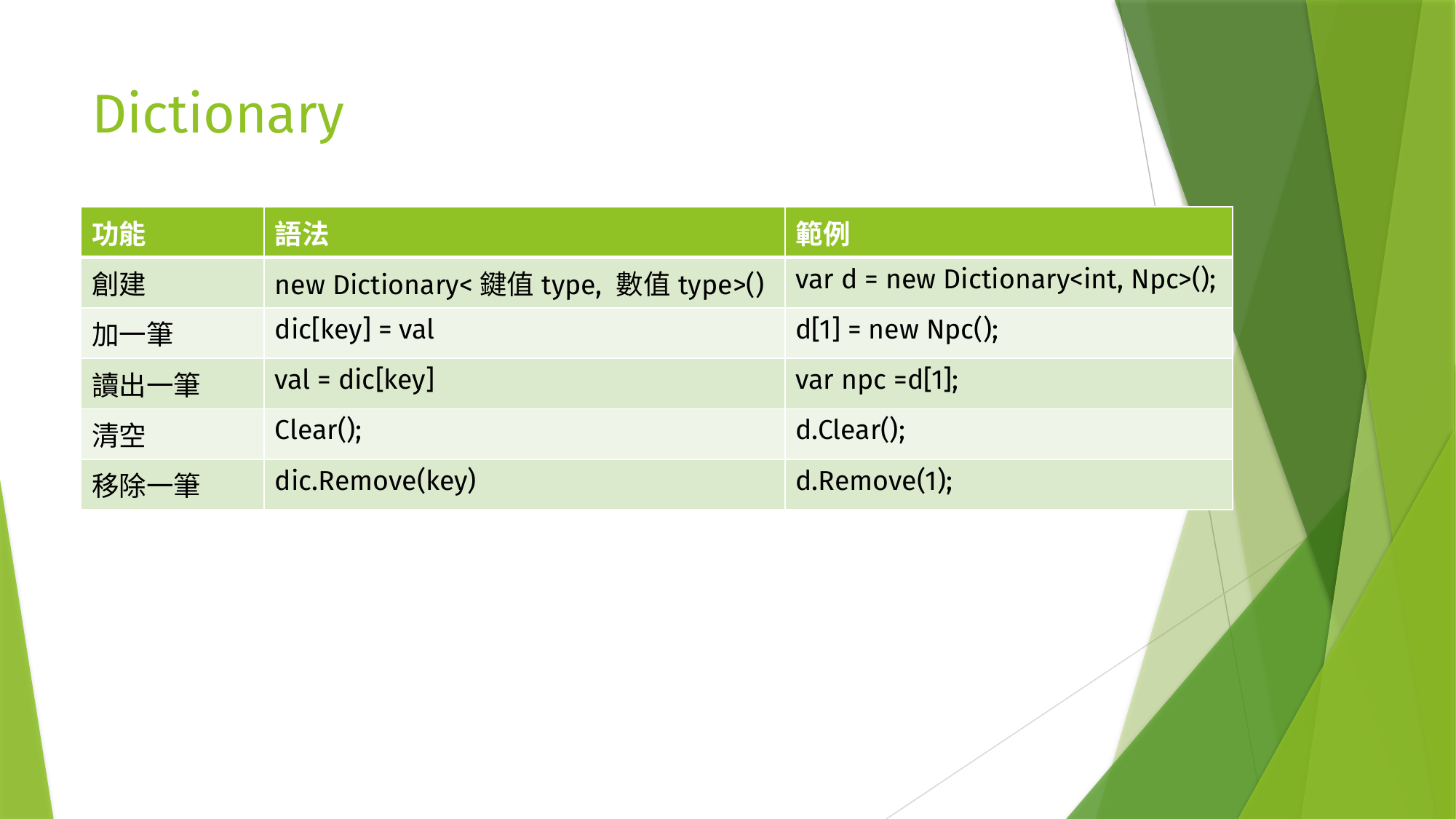

# Dictionary
| 功能 | 語法 | 範例 |
| --- | --- | --- |
| 創建 | new Dictionary<鍵值type, 數值type>() | var d = new Dictionary<int, Npc>(); |
| 加一筆 | dic[key] = val | d[1] = new Npc(); |
| 讀出一筆 | val = dic[key] | var npc =d[1]; |
| 清空 | Clear(); | d.Clear(); |
| 移除一筆 | dic.Remove(key) | d.Remove(1); |